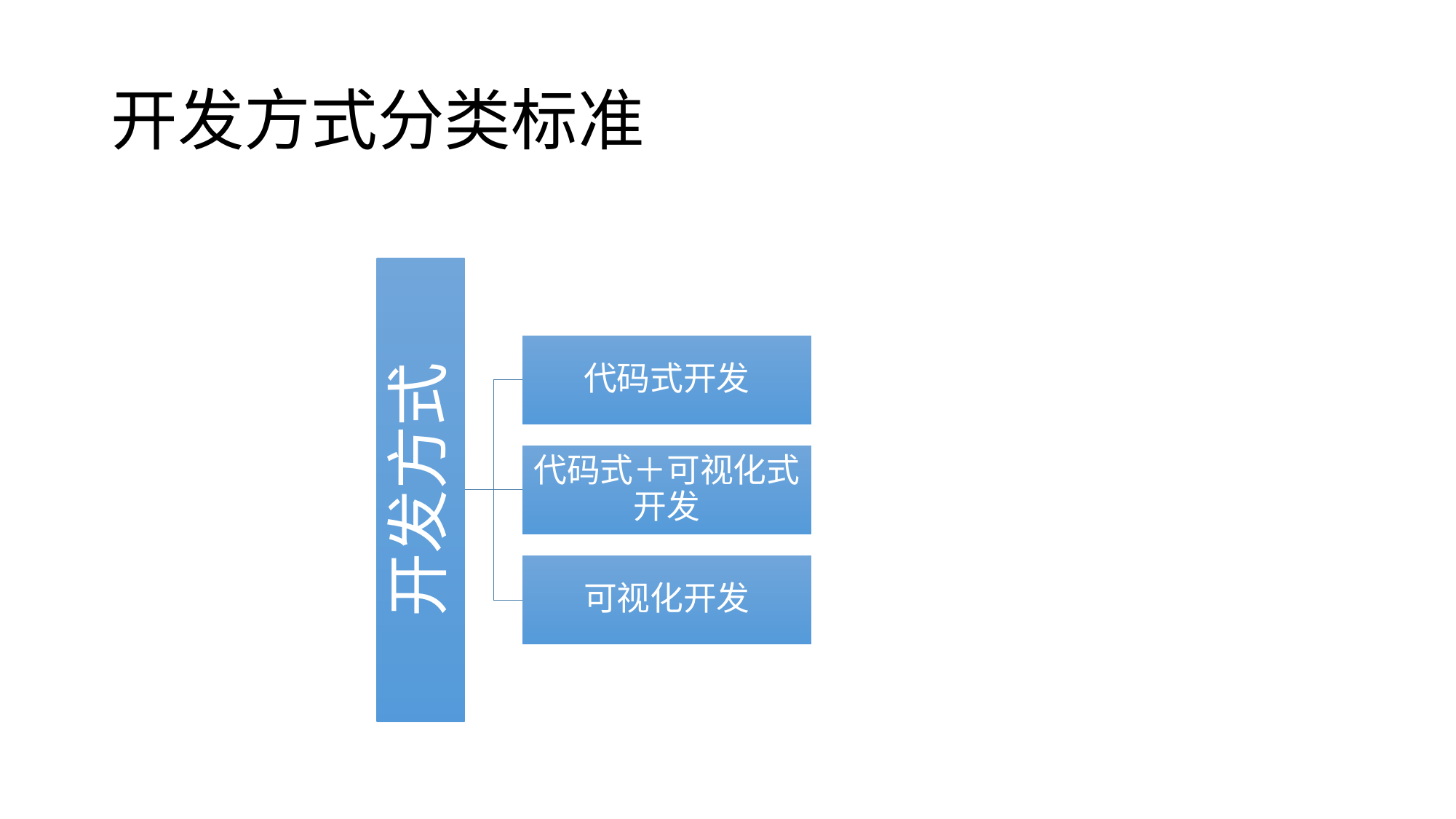

# 开发方式分类标准

开发方式
代码式开发
代码式＋可视化式 开发
可视化开发